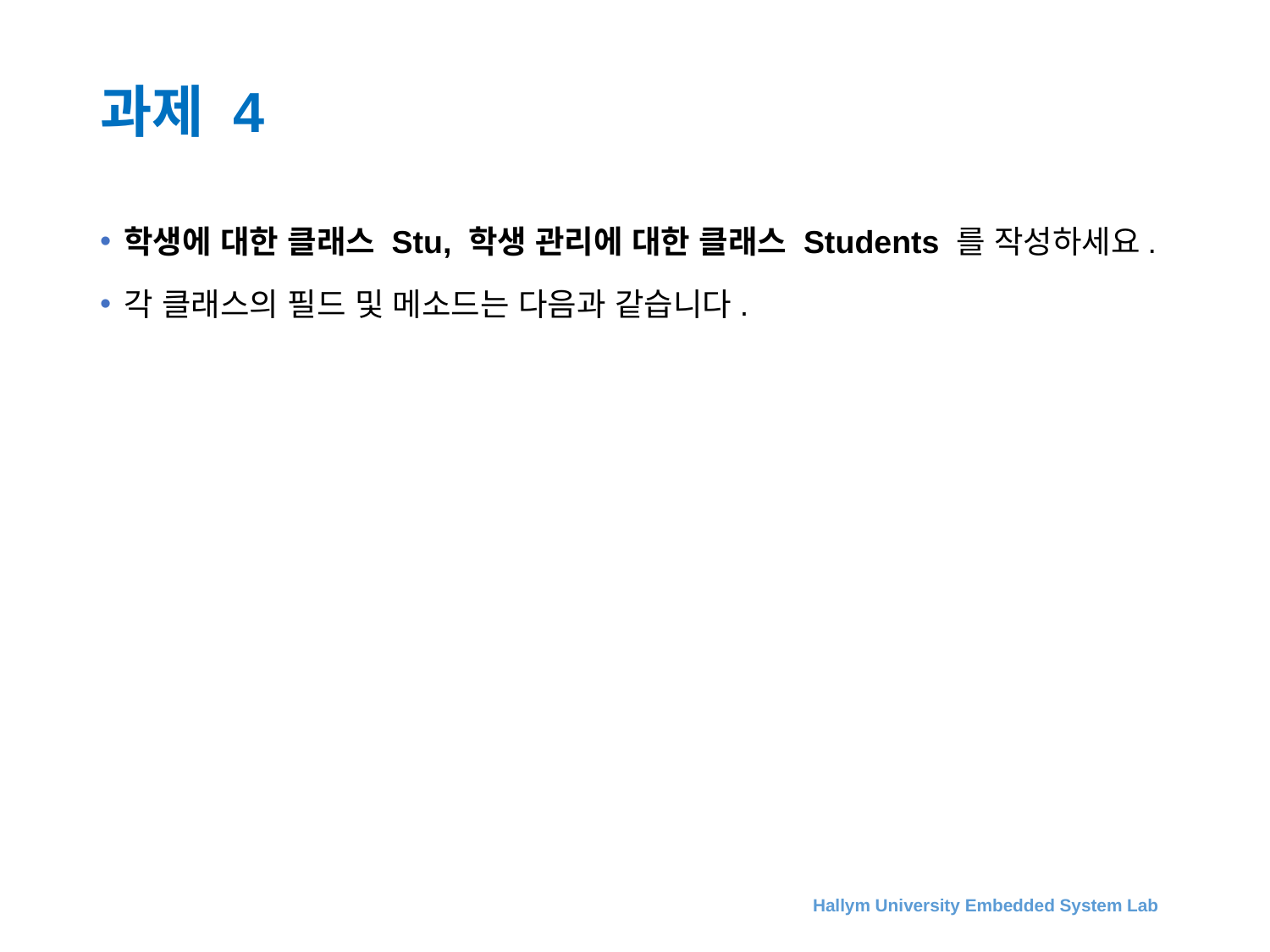

# 과제 4
학생에 대한 클래스 Stu, 학생 관리에 대한 클래스 Students 를 작성하세요.
각 클래스의 필드 및 메소드는 다음과 같습니다.

Hallym University Embedded System Lab